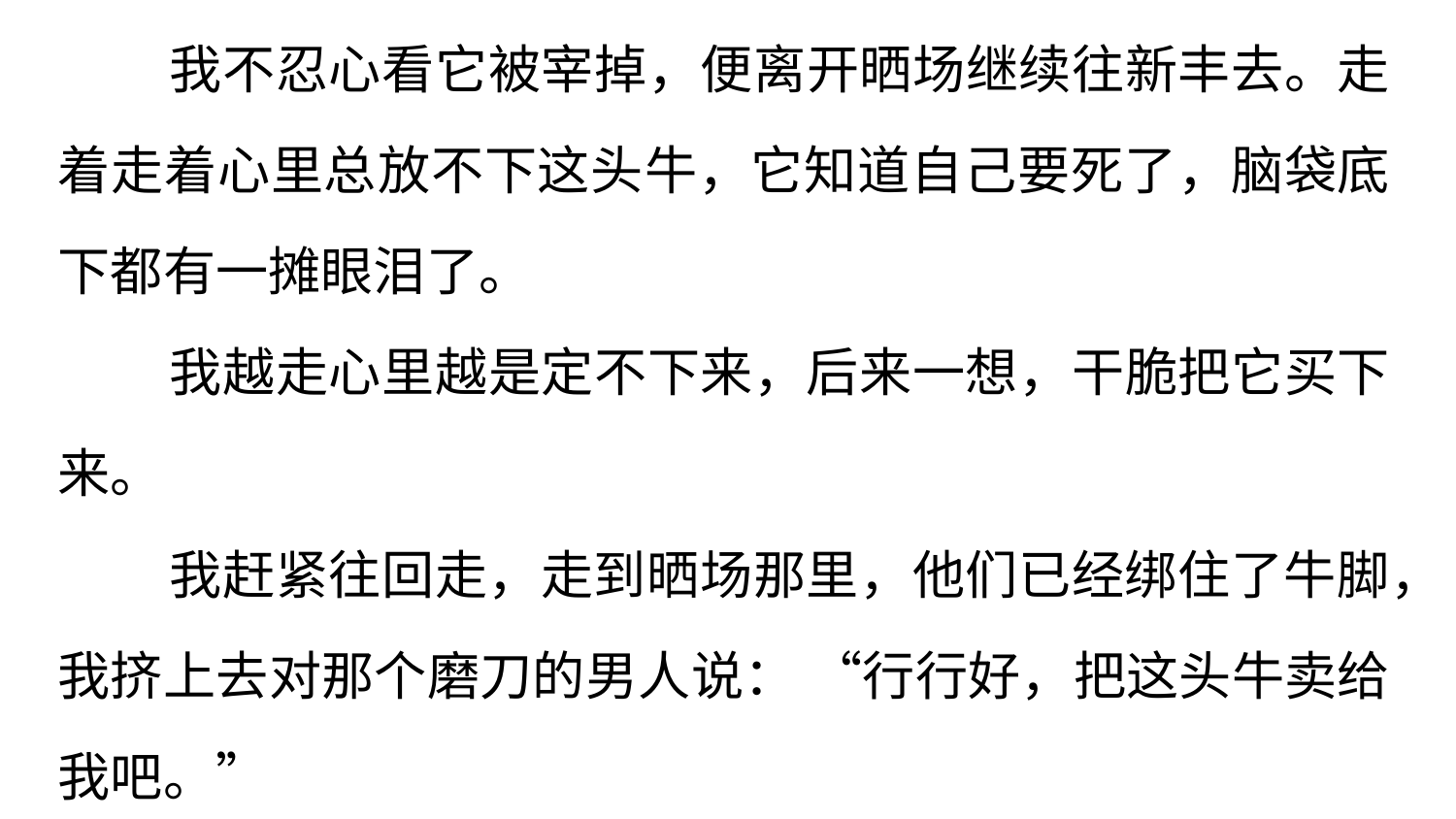

我不忍心看它被宰掉，便离开晒场继续往新丰去。走着走着心里总放不下这头牛，它知道自己要死了，脑袋底下都有一摊眼泪了。
        我越走心里越是定不下来，后来一想，干脆把它买下来。
        我赶紧往回走，走到晒场那里，他们已经绑住了牛脚，我挤上去对那个磨刀的男人说： “行行好，把这头牛卖给我吧。”